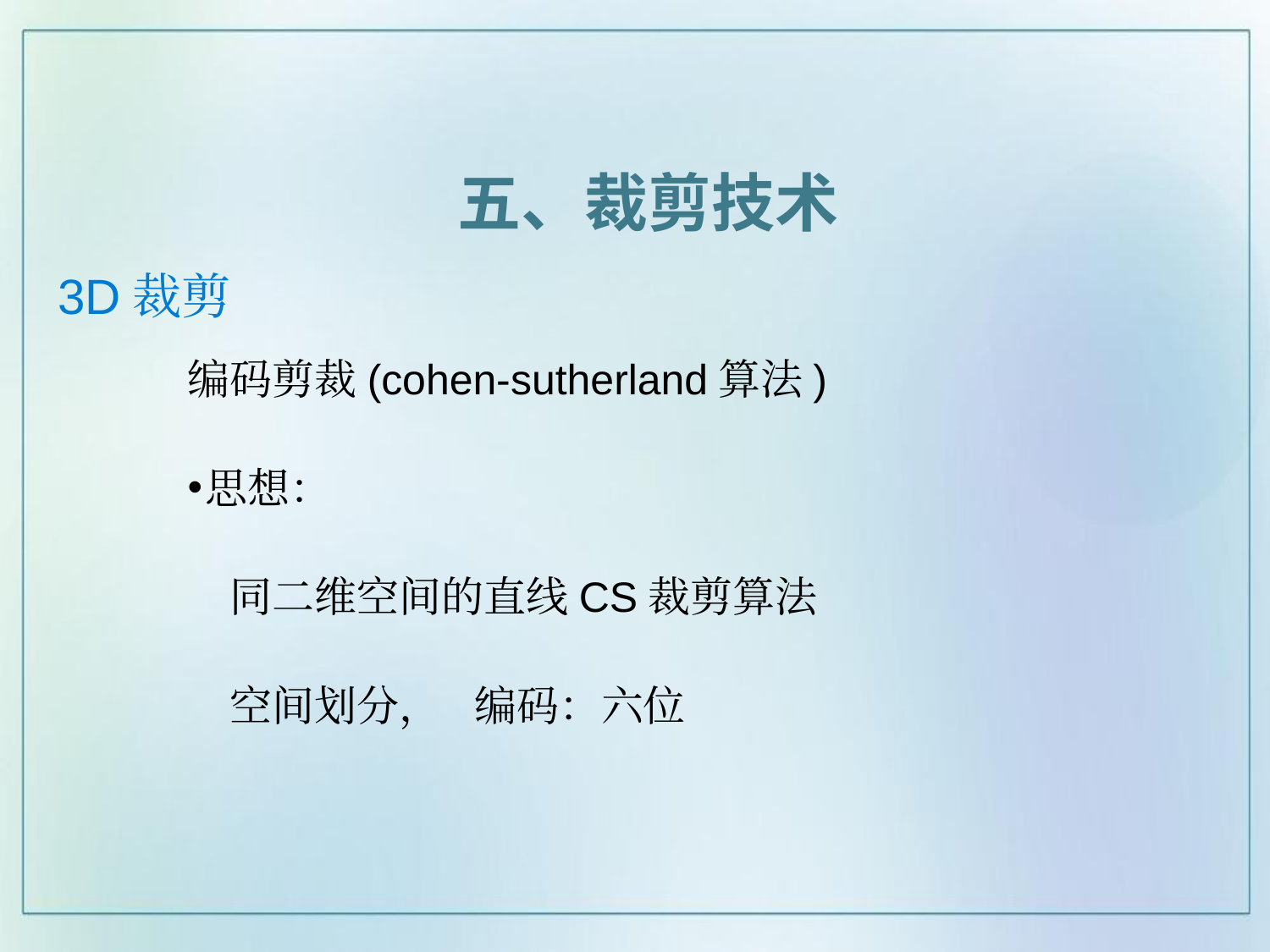

五、裁剪技术
# 3D裁剪
编码剪裁(cohen-sutherland算法)
思想：
   同二维空间的直线CS裁剪算法
   空间划分，   编码：六位